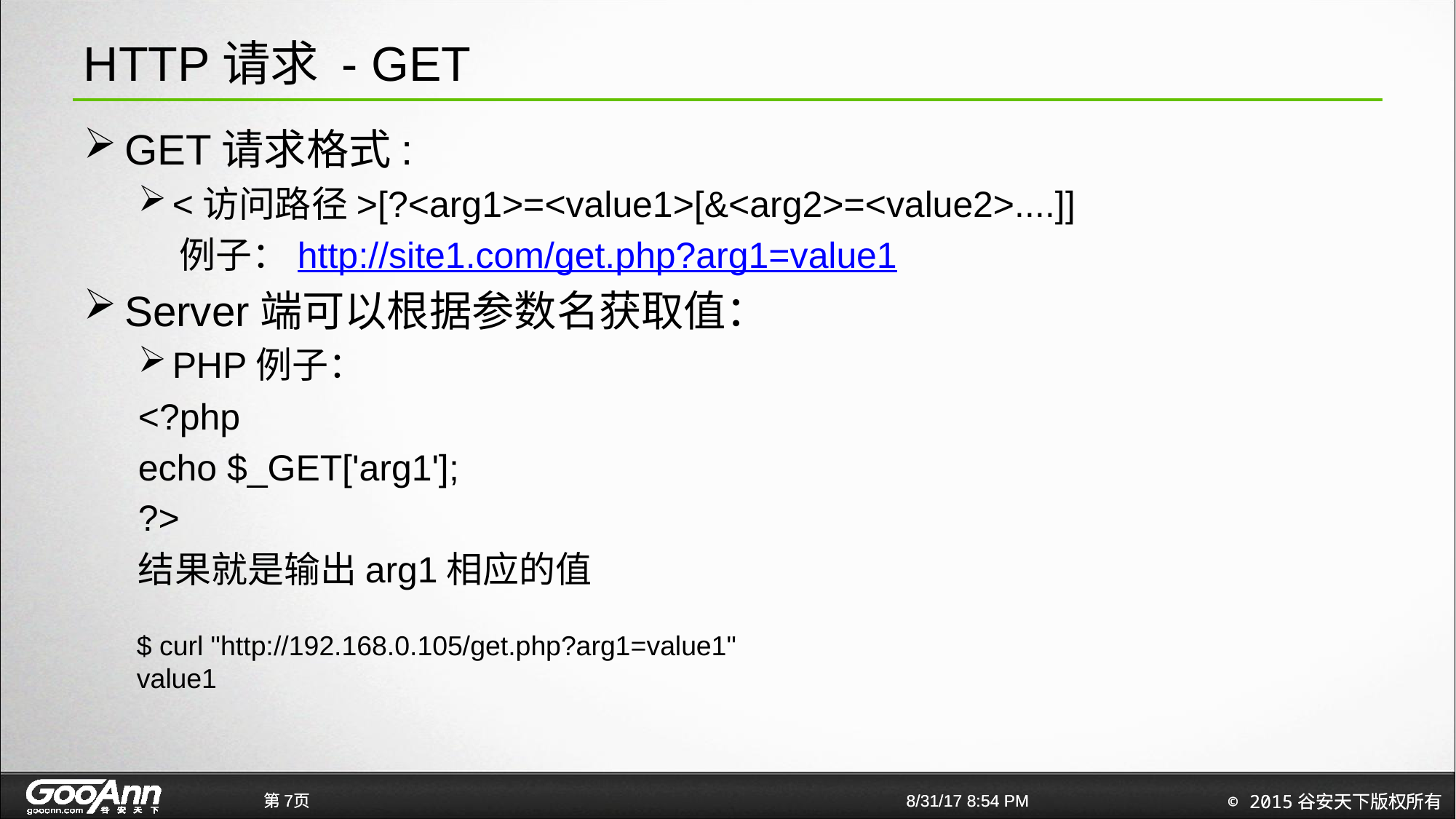

# HTTP请求 - GET
GET请求格式:
<访问路径>[?<arg1>=<value1>[&<arg2>=<value2>....]]
    例子：http://site1.com/get.php?arg1=value1
Server端可以根据参数名获取值：
PHP例子：
<?php
echo $_GET['arg1'];
?>
结果就是输出arg1相应的值
$ curl "http://192.168.0.105/get.php?arg1=value1"
value1